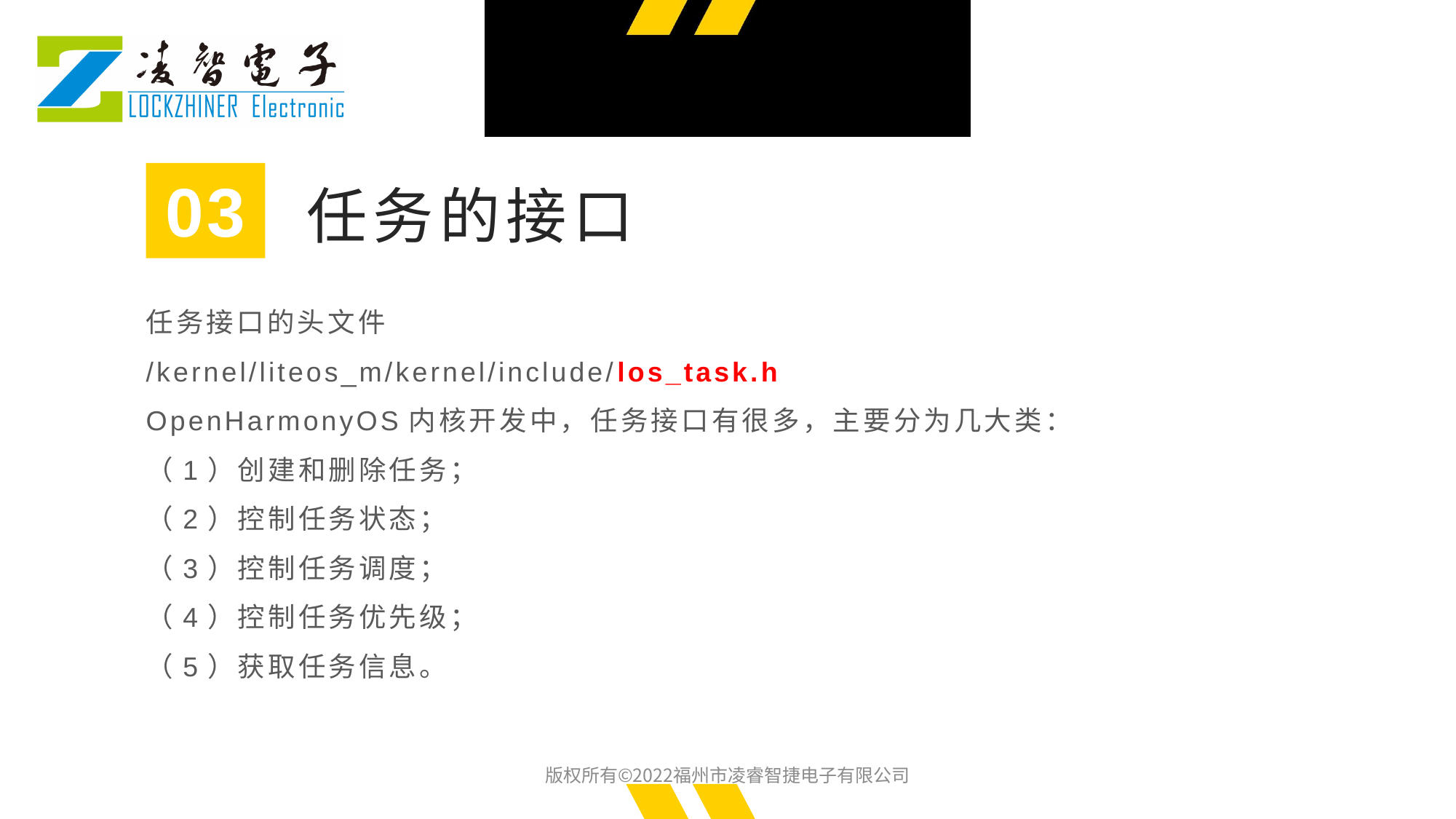

03
任务的接口
任务接口的头文件
/kernel/liteos_m/kernel/include/los_task.h
OpenHarmonyOS内核开发中，任务接口有很多，主要分为几大类：
（1）创建和删除任务；
（2）控制任务状态；
（3）控制任务调度；
（4）控制任务优先级；
（5）获取任务信息。
版权所有©2022福州市凌睿智捷电子有限公司
5